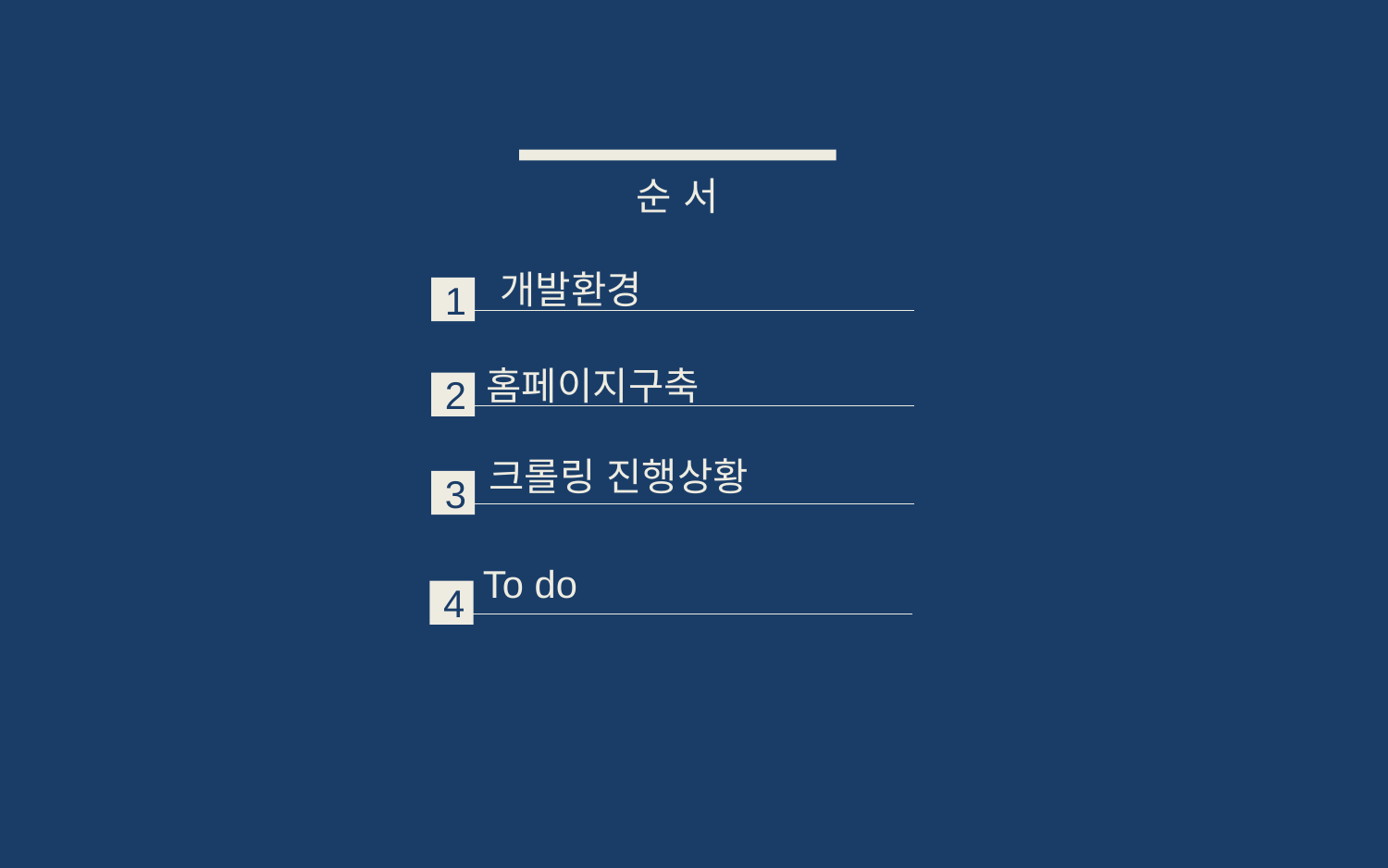

순서
개발환경
1
홈페이지구축
2
크롤링 진행상황
3
To do
4